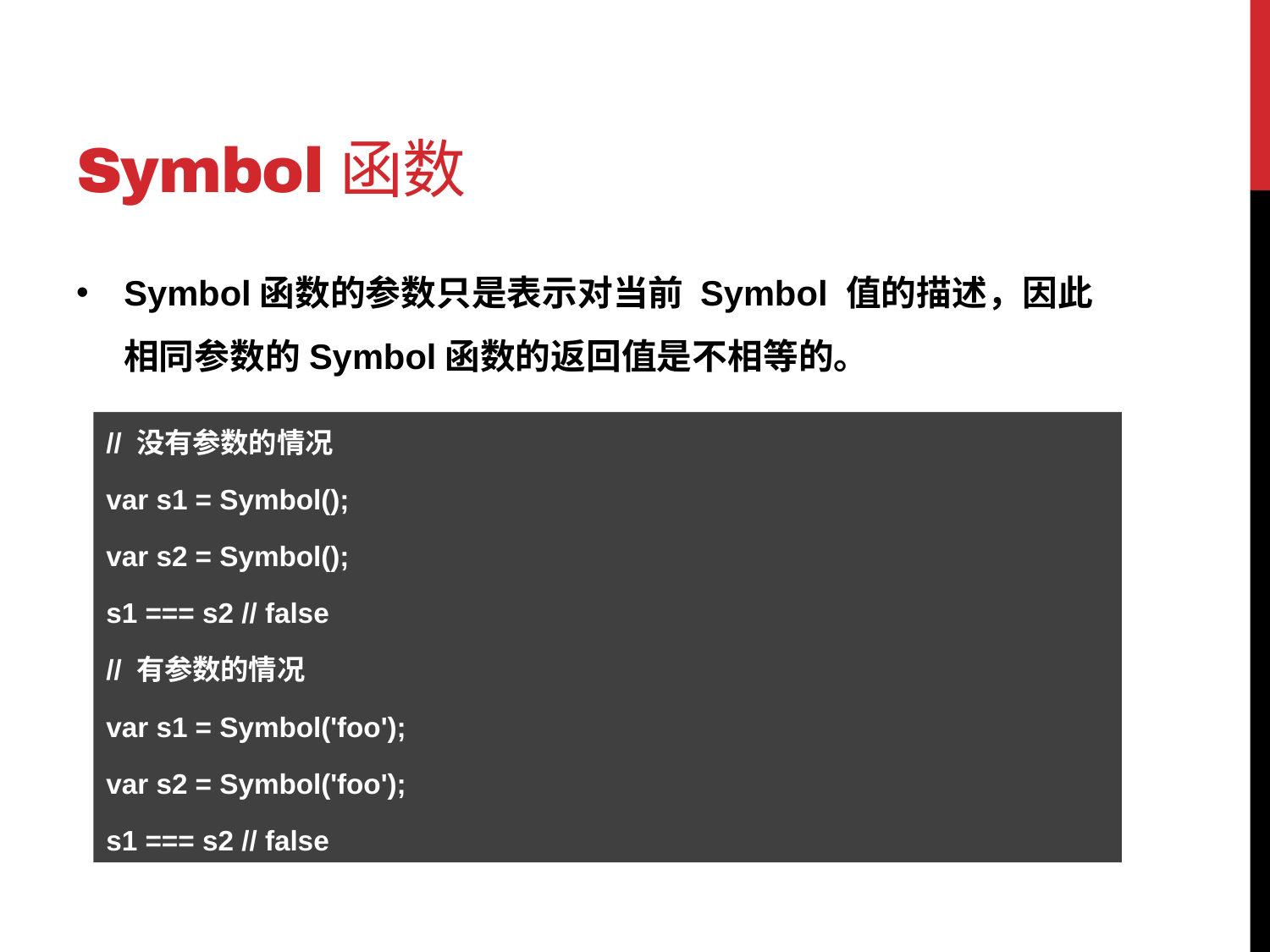

# Symbol函数
Symbol函数的参数只是表示对当前 Symbol 值的描述，因此相同参数的Symbol函数的返回值是不相等的。

// 没有参数的情况
var s1 = Symbol();
var s2 = Symbol();
s1 === s2 // false
// 有参数的情况
var s1 = Symbol('foo');
var s2 = Symbol('foo');
s1 === s2 // false